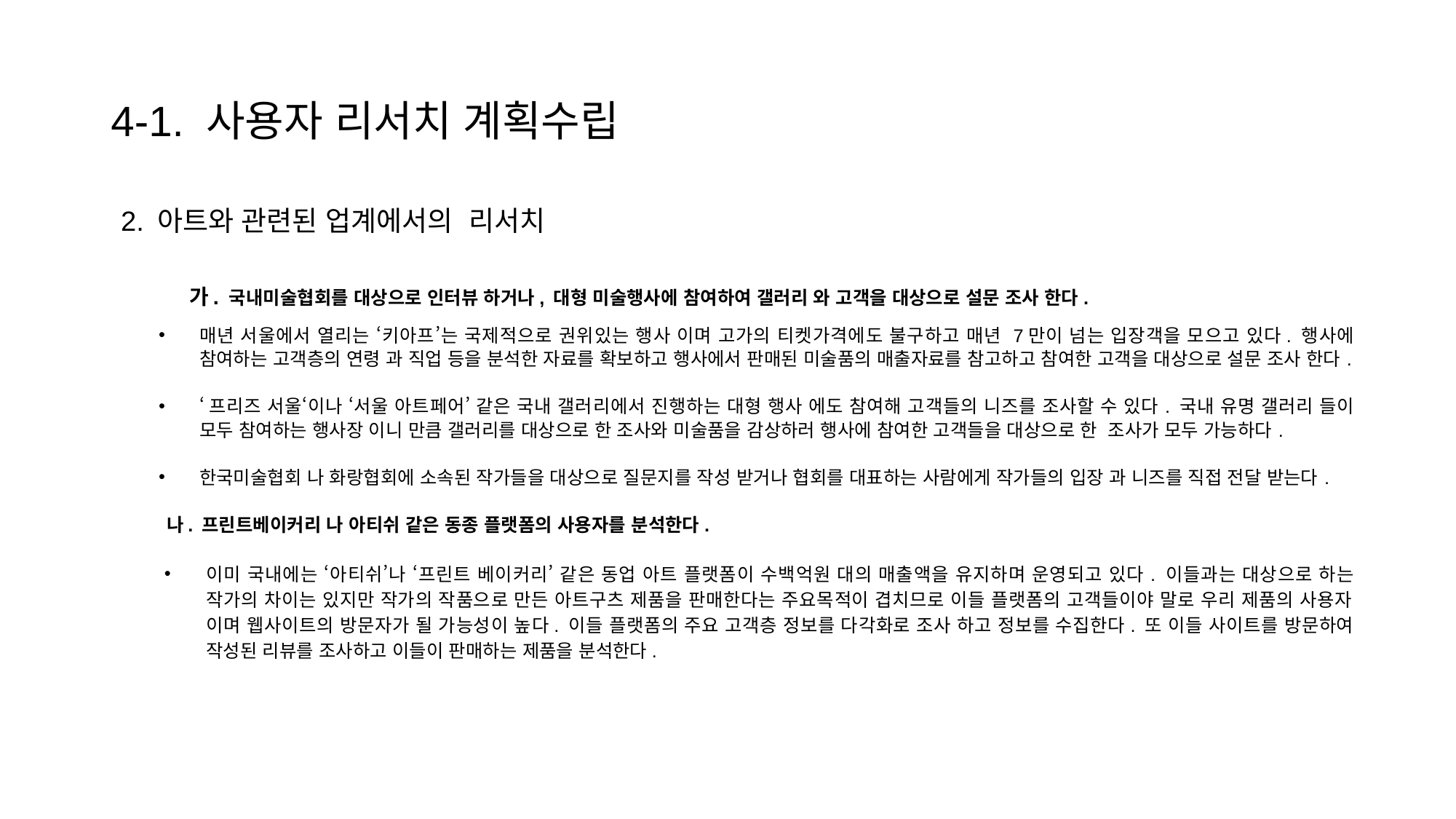

# 4-1. 사용자 리서치 계획수립
2. 아트와 관련된 업계에서의  리서치

           가. 국내미술협회를 대상으로 인터뷰 하거나, 대형 미술행사에 참여하여 갤러리 와 고객을 대상으로 설문 조사 한다.
매년 서울에서 열리는 ‘키아프’는 국제적으로 권위있는 행사 이며 고가의 티켓가격에도 불구하고 매년 7만이 넘는 입장객을 모으고 있다. 행사에 참여하는 고객층의 연령 과 직업 등을 분석한 자료를 확보하고 행사에서 판매된 미술품의 매출자료를 참고하고 참여한 고객을 대상으로 설문 조사 한다.
‘프리즈 서울‘이나 ‘서울 아트페어’ 같은 국내 갤러리에서 진행하는 대형 행사 에도 참여해 고객들의 니즈를 조사할 수 있다. 국내 유명 갤러리 들이 모두 참여하는 행사장 이니 만큼 갤러리를 대상으로 한 조사와 미술품을 감상하러 행사에 참여한 고객들을 대상으로 한  조사가 모두 가능하다.
한국미술협회 나 화랑협회에 소속된 작가들을 대상으로 질문지를 작성 받거나 협회를 대표하는 사람에게 작가들의 입장 과 니즈를 직접 전달 받는다.
        나. 프린트베이커리 나 아티쉬 같은 동종 플랫폼의 사용자를 분석한다.
이미 국내에는 ‘아티쉬’나 ‘프린트 베이커리’ 같은 동업 아트 플랫폼이 수백억원 대의 매출액을 유지하며 운영되고 있다. 이들과는 대상으로 하는 작가의 차이는 있지만 작가의 작품으로 만든 아트구츠 제품을 판매한다는 주요목적이 겹치므로 이들 플랫폼의 고객들이야 말로 우리 제품의 사용자 이며 웹사이트의 방문자가 될 가능성이 높다. 이들 플랫폼의 주요 고객층 정보를 다각화로 조사 하고 정보를 수집한다. 또 이들 사이트를 방문하여 작성된 리뷰를 조사하고 이들이 판매하는 제품을 분석한다.